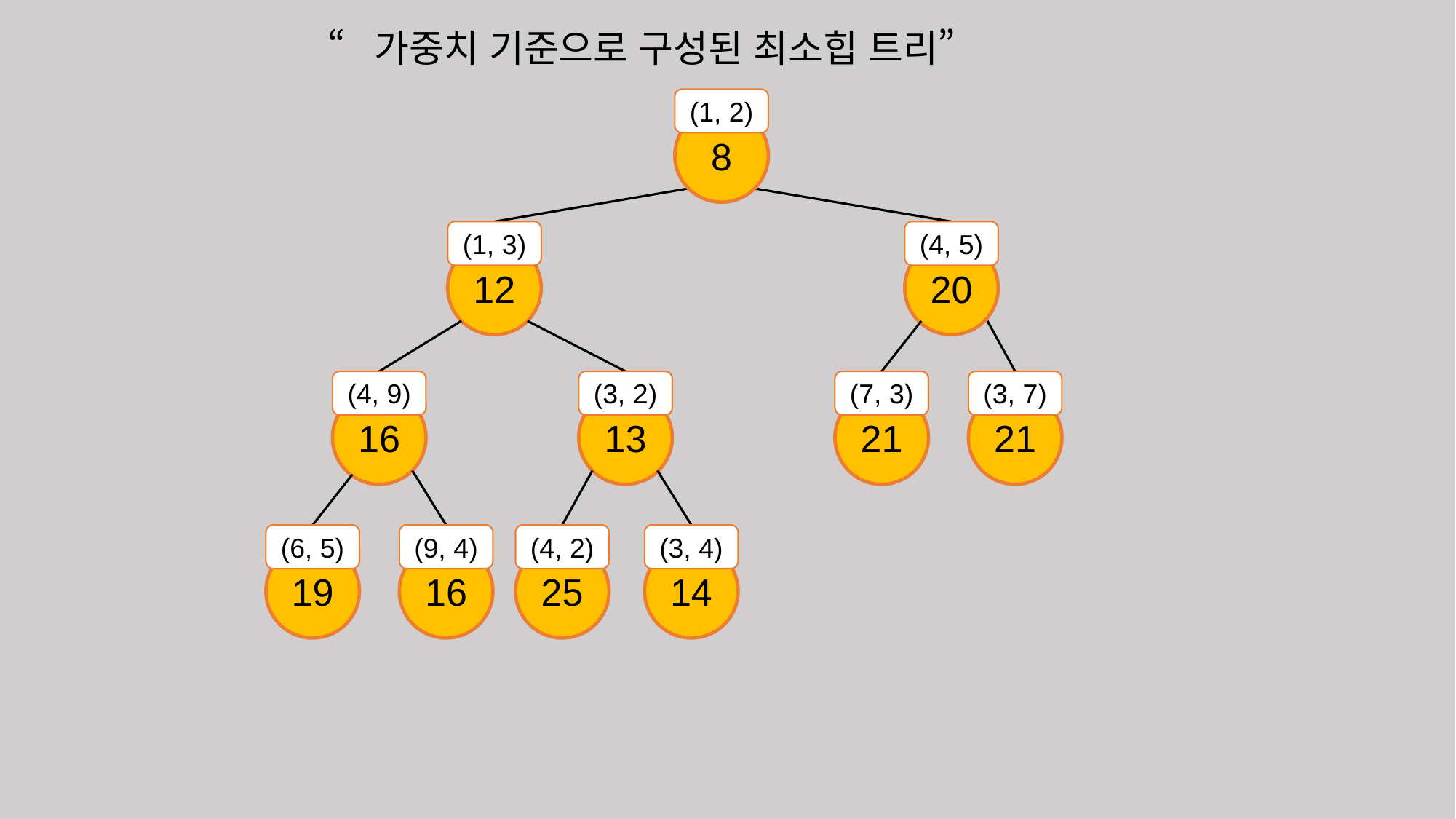

“가중치 기준으로 구성된 최소힙 트리”
(1, 2)
8
(1, 3)
12
(4, 5)
20
(4, 9)
16
(3, 2)
13
(7, 3)
21
(3, 7)
21
(6, 5)
19
(9, 4)
16
(4, 2)
25
(3, 4)
14